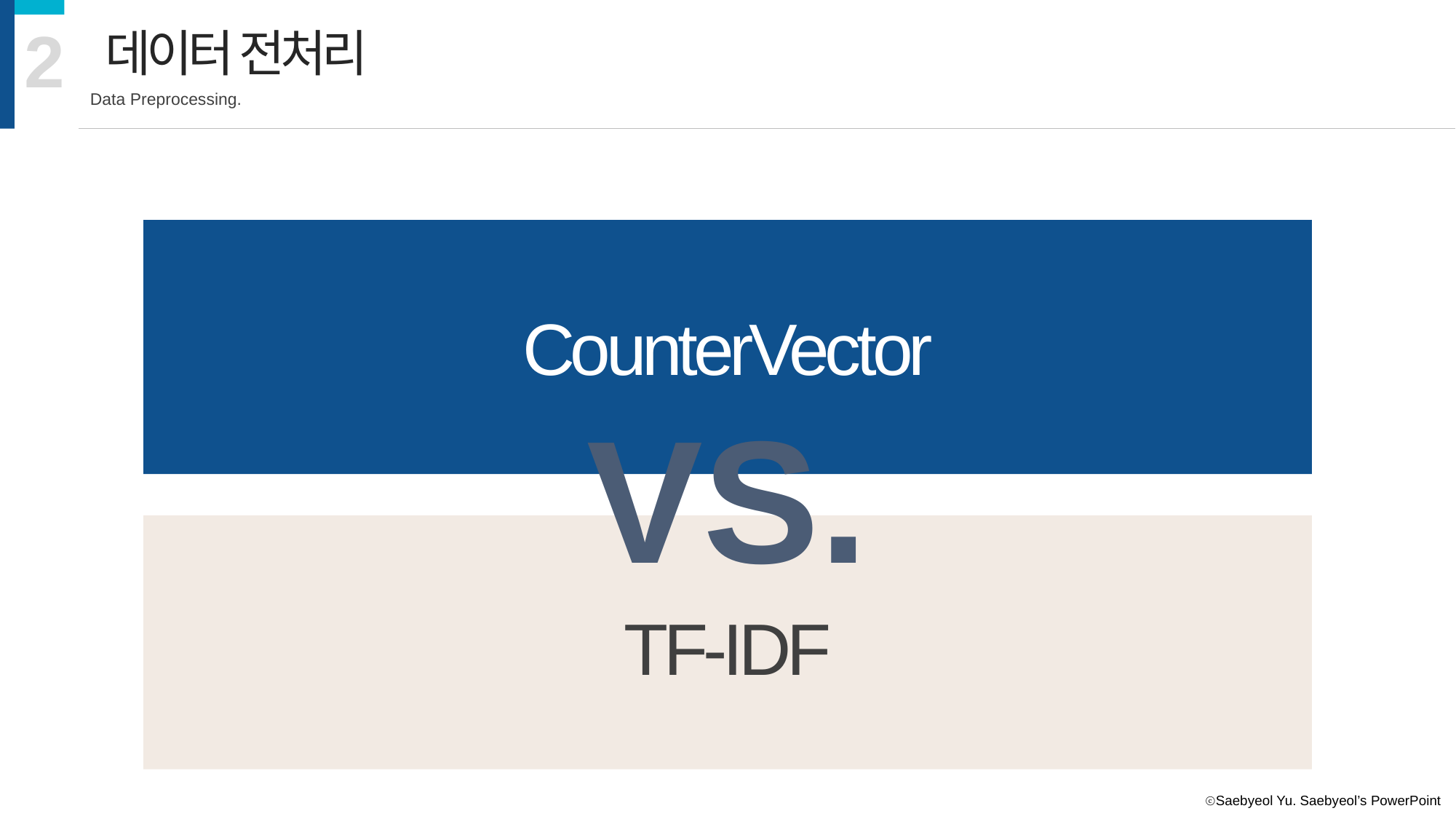

2
데이터 전처리
Data Preprocessing.

CounterVector
VS.

TF-IDF